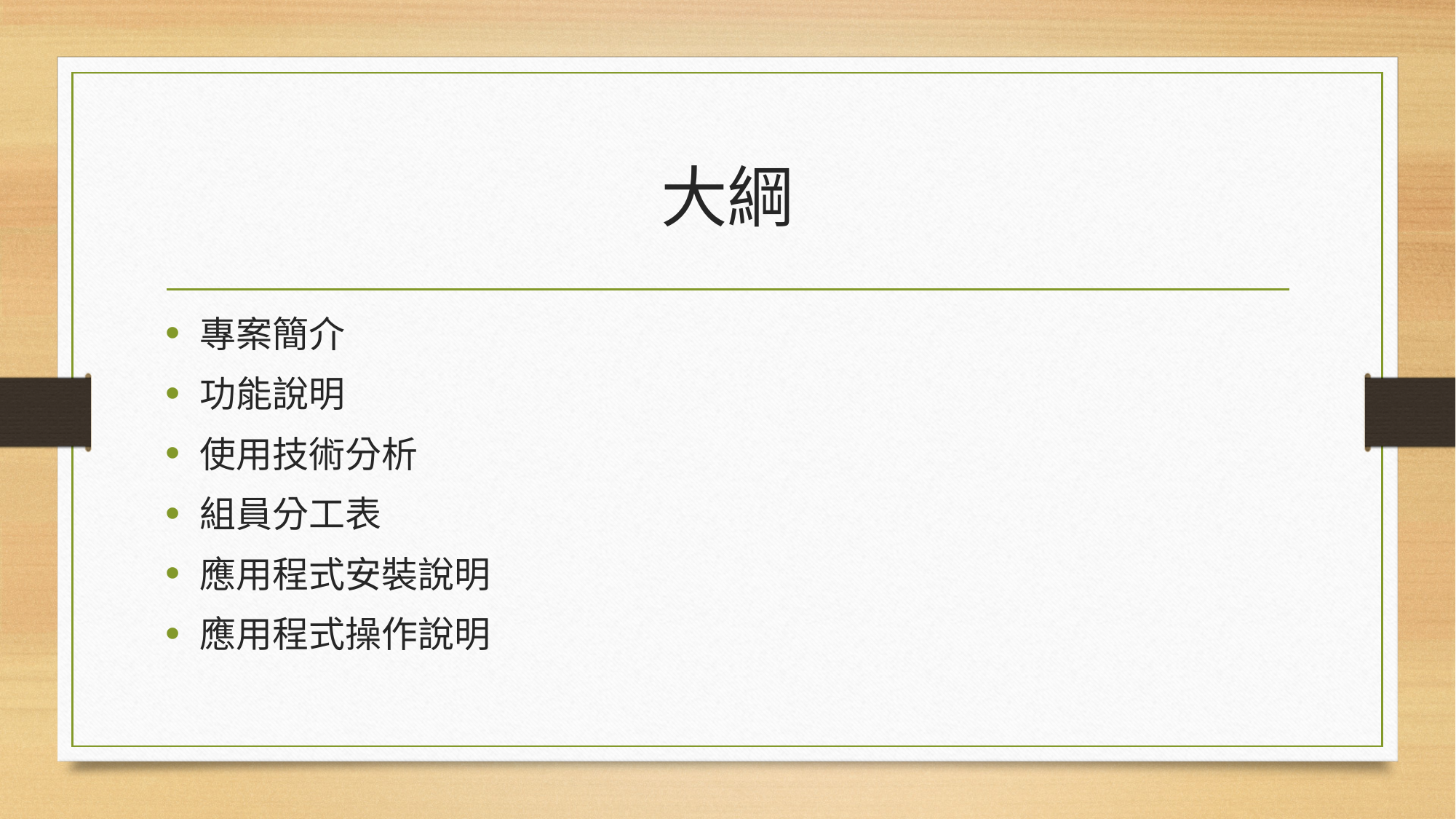

# 大綱
專案簡介
功能說明
使用技術分析
組員分工表
應用程式安裝說明
應用程式操作說明